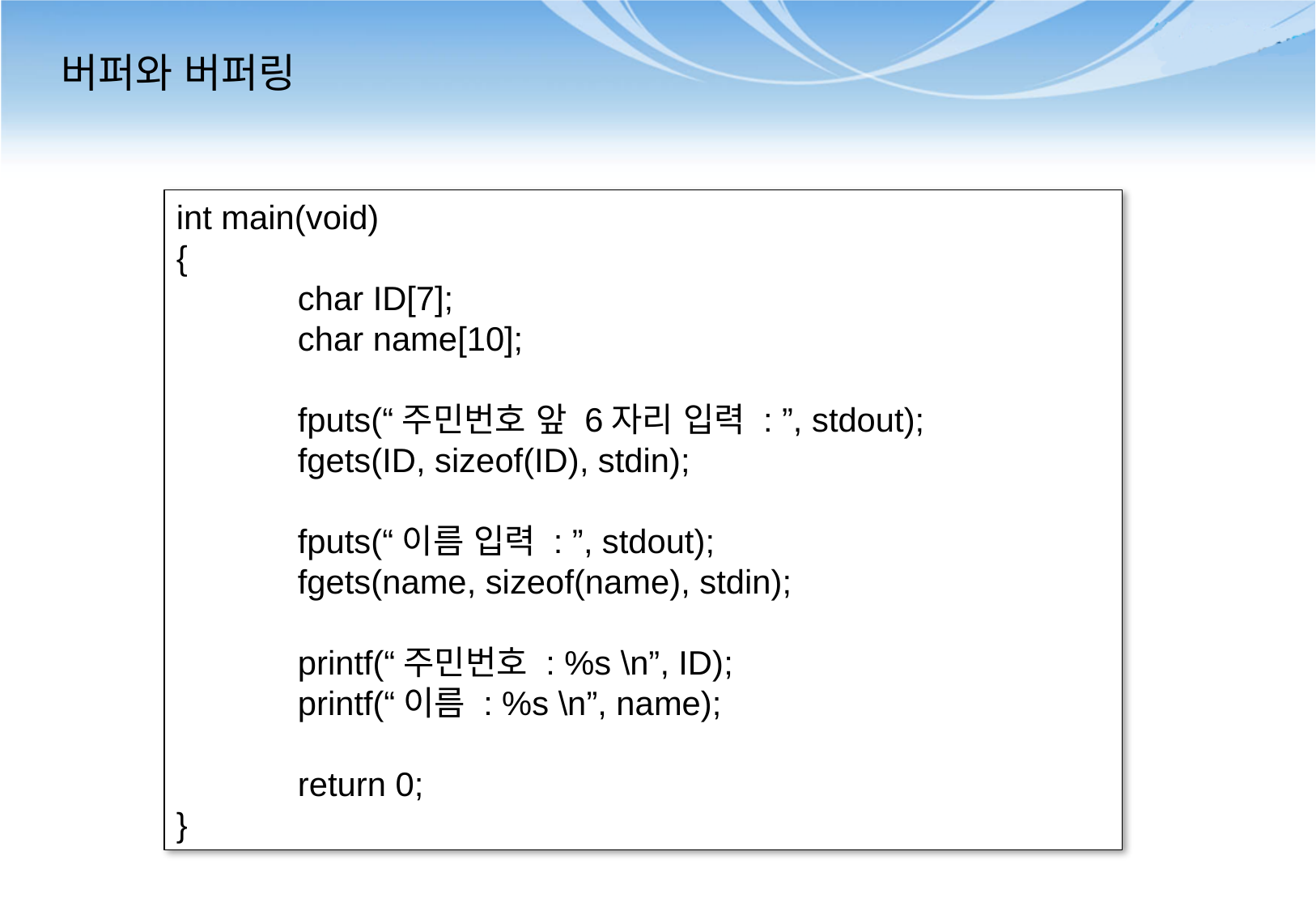

# 버퍼와 버퍼링
int main(void)
{
	char ID[7];
	char name[10];

	fputs(“주민번호 앞 6자리 입력 : ”, stdout);
	fgets(ID, sizeof(ID), stdin);

	fputs(“이름 입력 : ”, stdout);
	fgets(name, sizeof(name), stdin);

	printf(“주민번호 : %s \n”, ID);
	printf(“이름 : %s \n”, name);

	return 0;
}